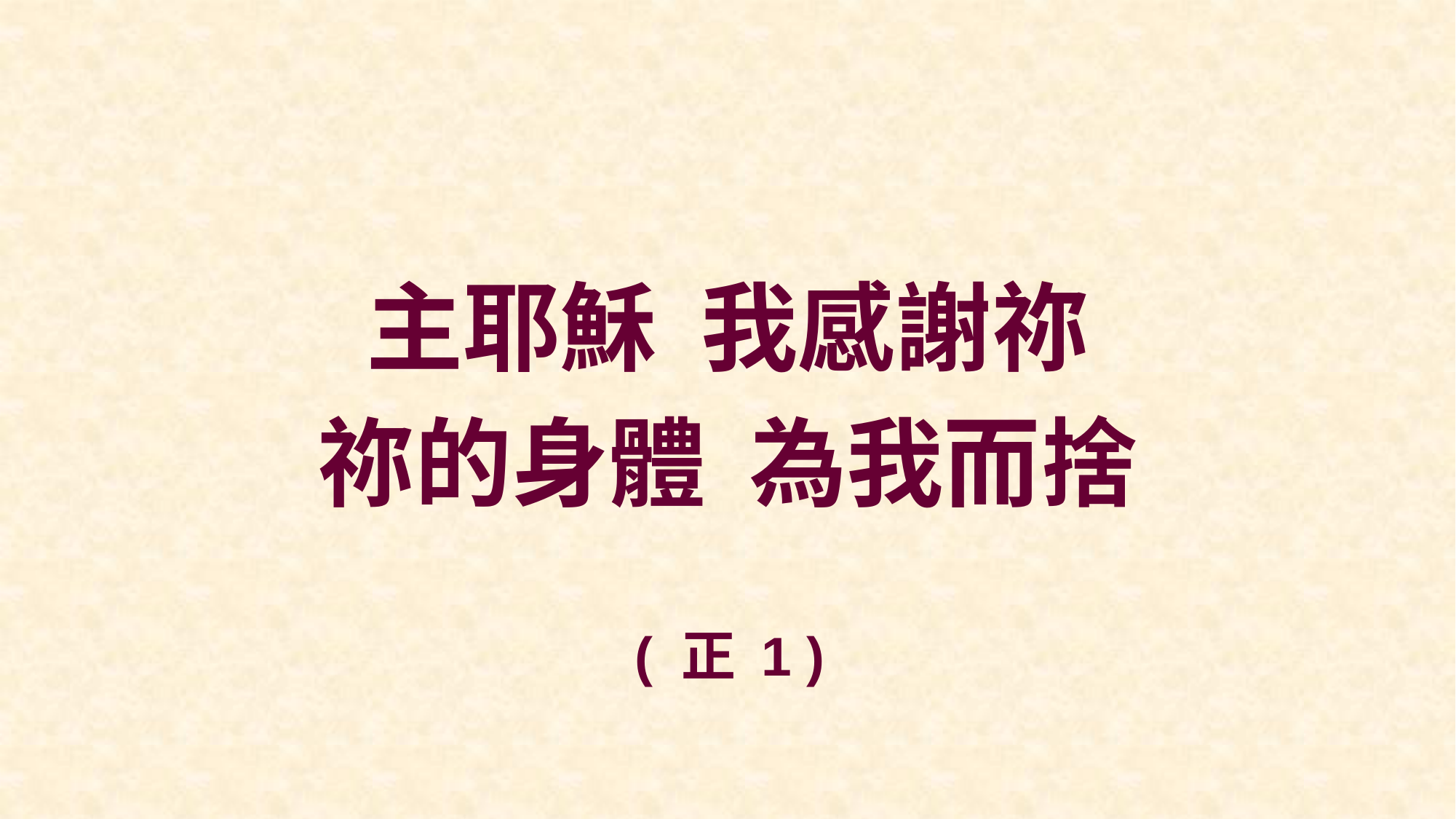

主耶穌  我感謝祢
祢的身體  為我而捨
( 正 1 )